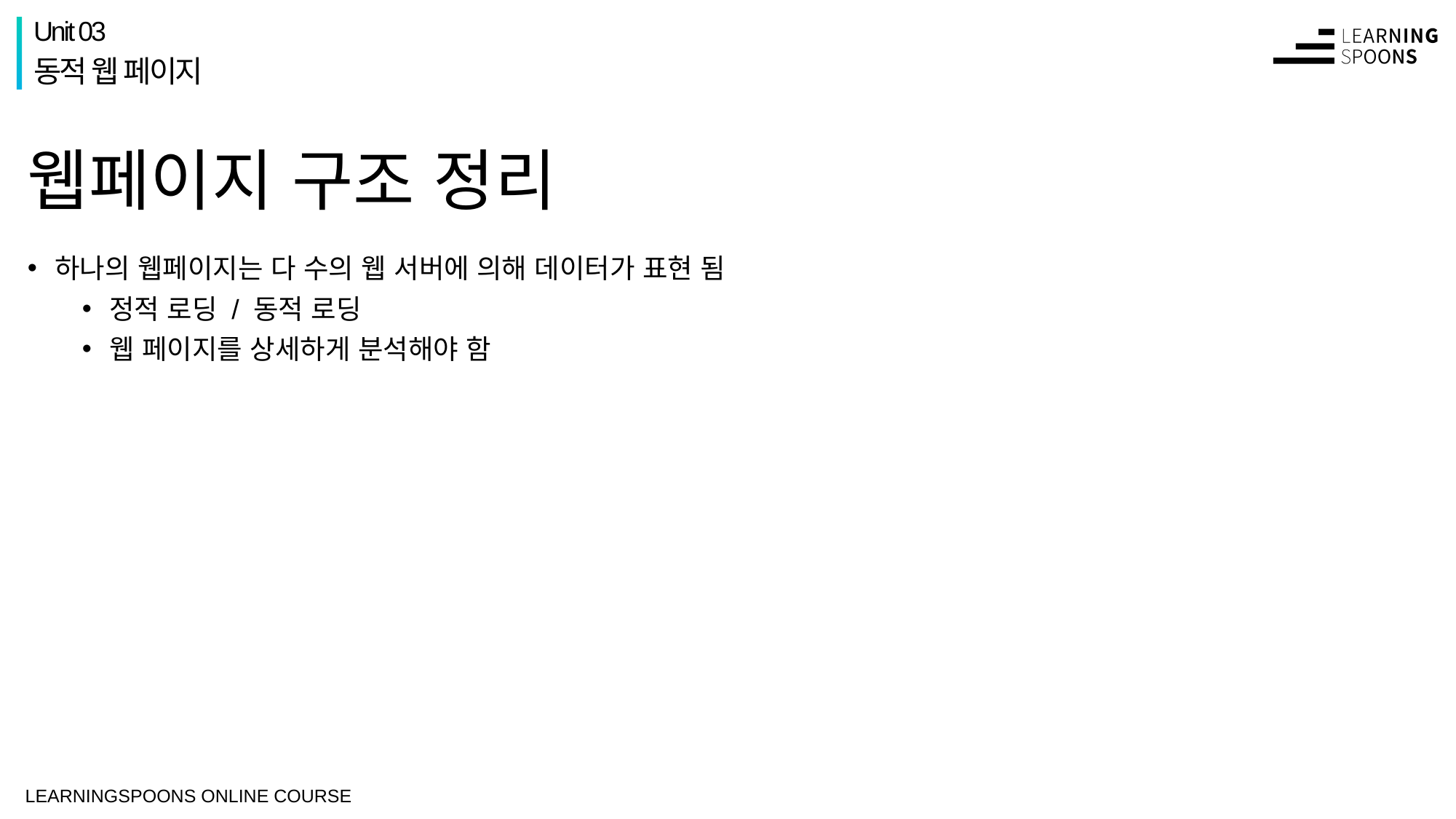

Unit 03
동적 웹 페이지
# 웹페이지 구조 정리
하나의 웹페이지는 다 수의 웹 서버에 의해 데이터가 표현 됨
정적 로딩 / 동적 로딩
웹 페이지를 상세하게 분석해야 함